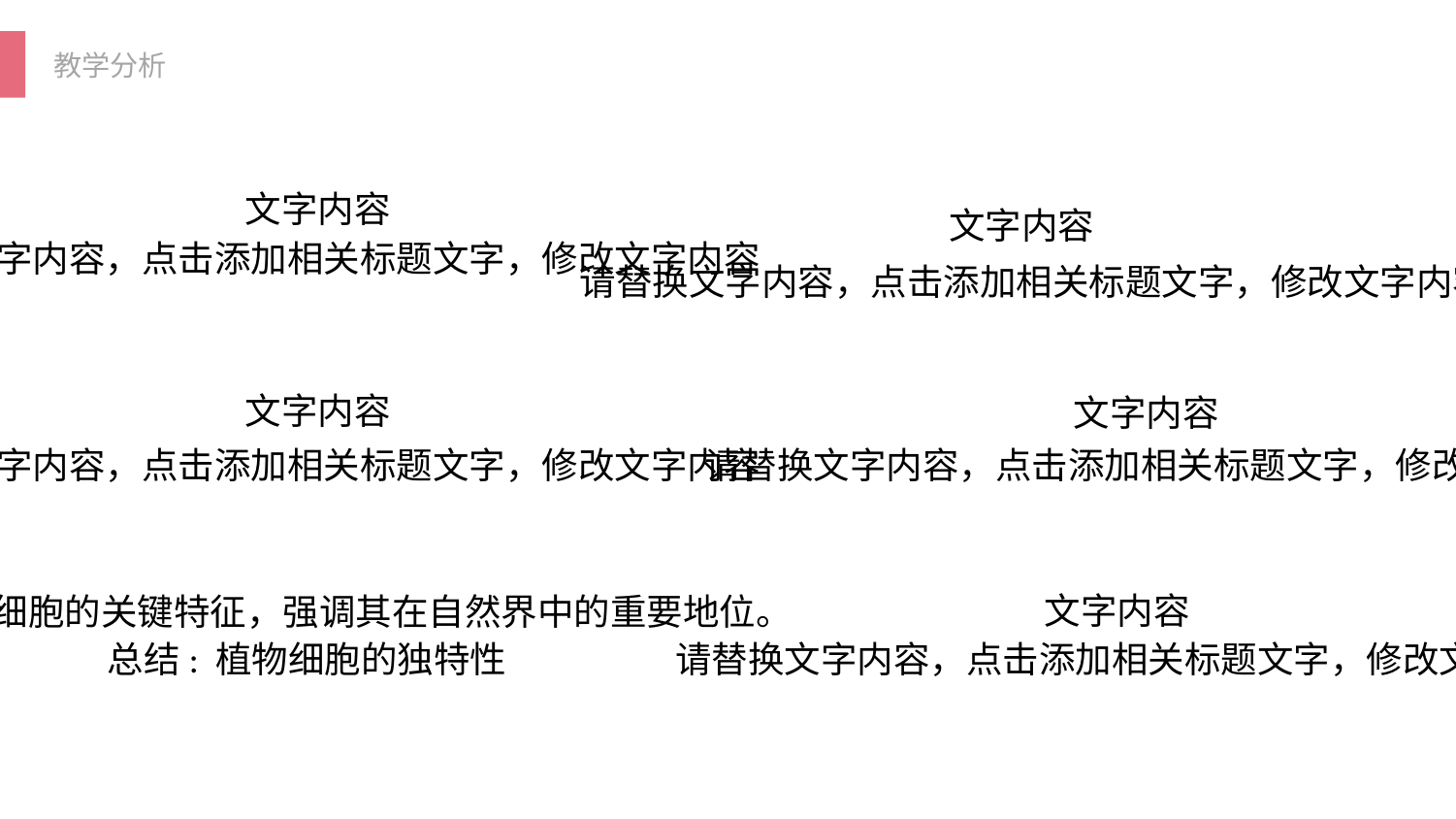

文字内容
文字内容
请替换文字内容，点击添加相关标题文字，修改文字内容
请替换文字内容，点击添加相关标题文字，修改文字内容
文字内容
文字内容
请替换文字内容，点击添加相关标题文字，修改文字内容
请替换文字内容，点击添加相关标题文字，修改文字内容
文字内容
回顾植物细胞的关键特征，强调其在自然界中的重要地位。
总结: 植物细胞的独特性
请替换文字内容，点击添加相关标题文字，修改文字内容